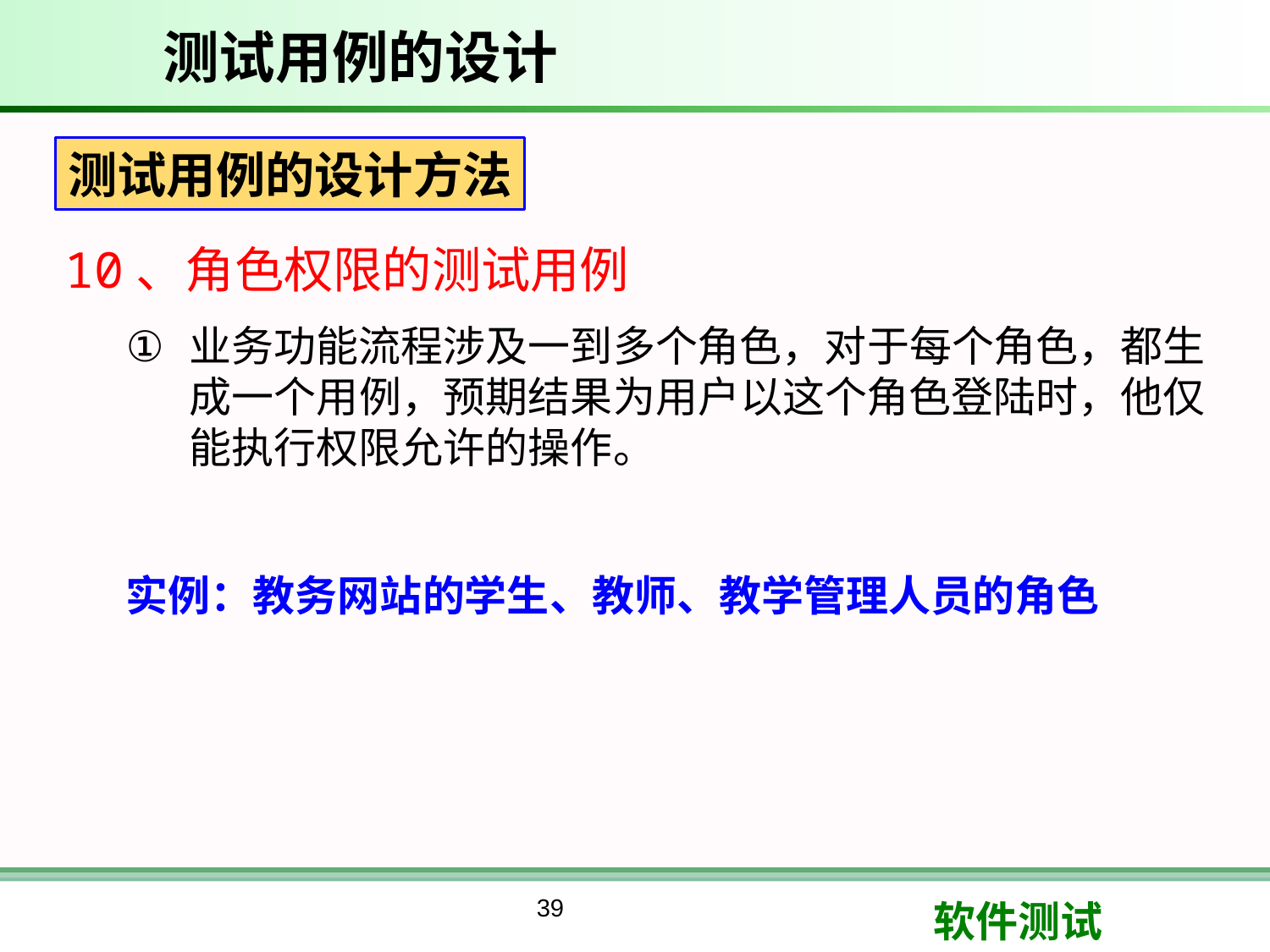

# 测试用例的设计
测试用例的设计方法
10、角色权限的测试用例
业务功能流程涉及一到多个角色，对于每个角色，都生成一个用例，预期结果为用户以这个角色登陆时，他仅能执行权限允许的操作。

实例：教务网站的学生、教师、教学管理人员的角色

39